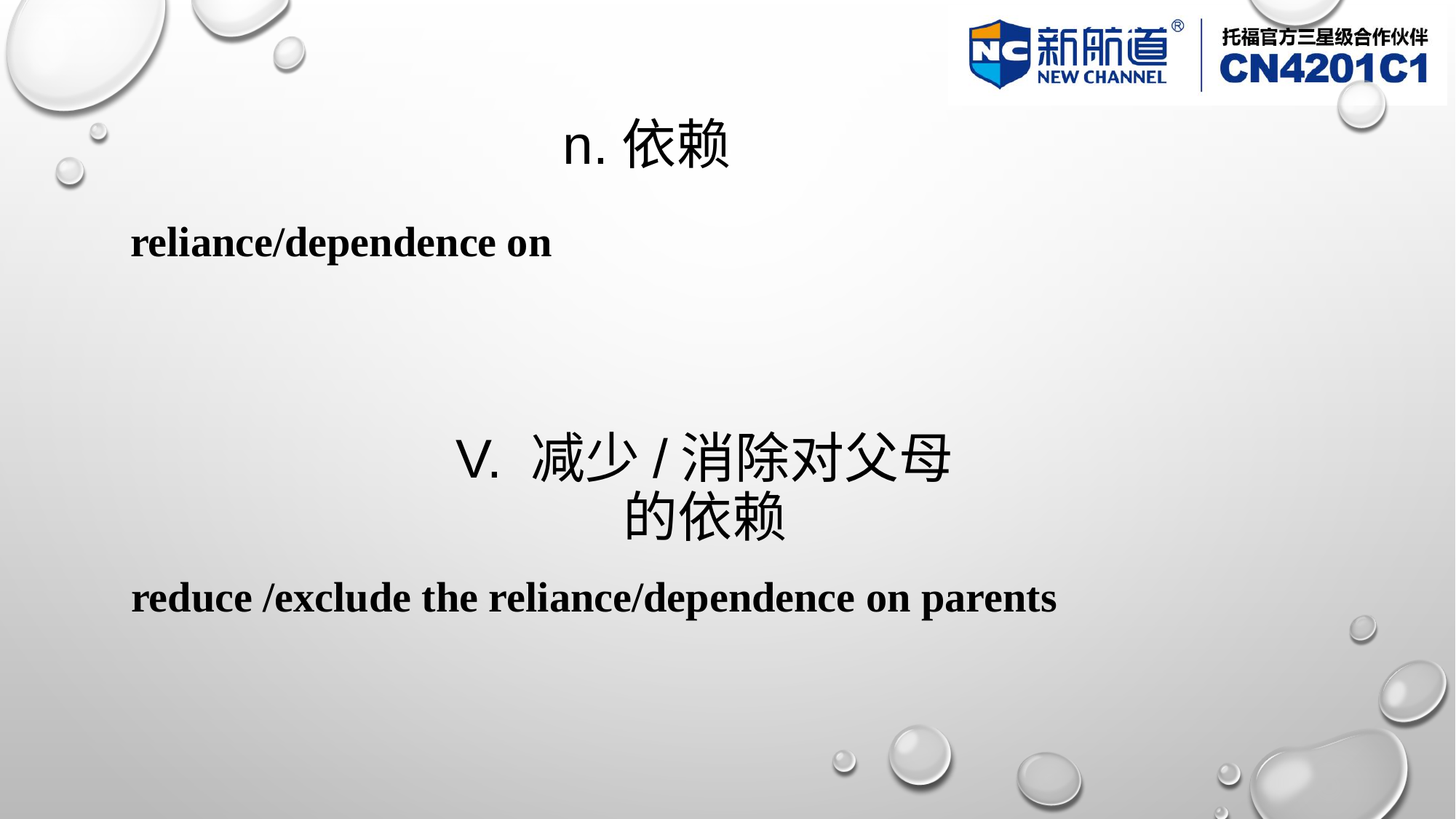

# n.依赖
 reliance/dependence on
v. 减少/消除对父母
的依赖
reduce /exclude the reliance/dependence on parents